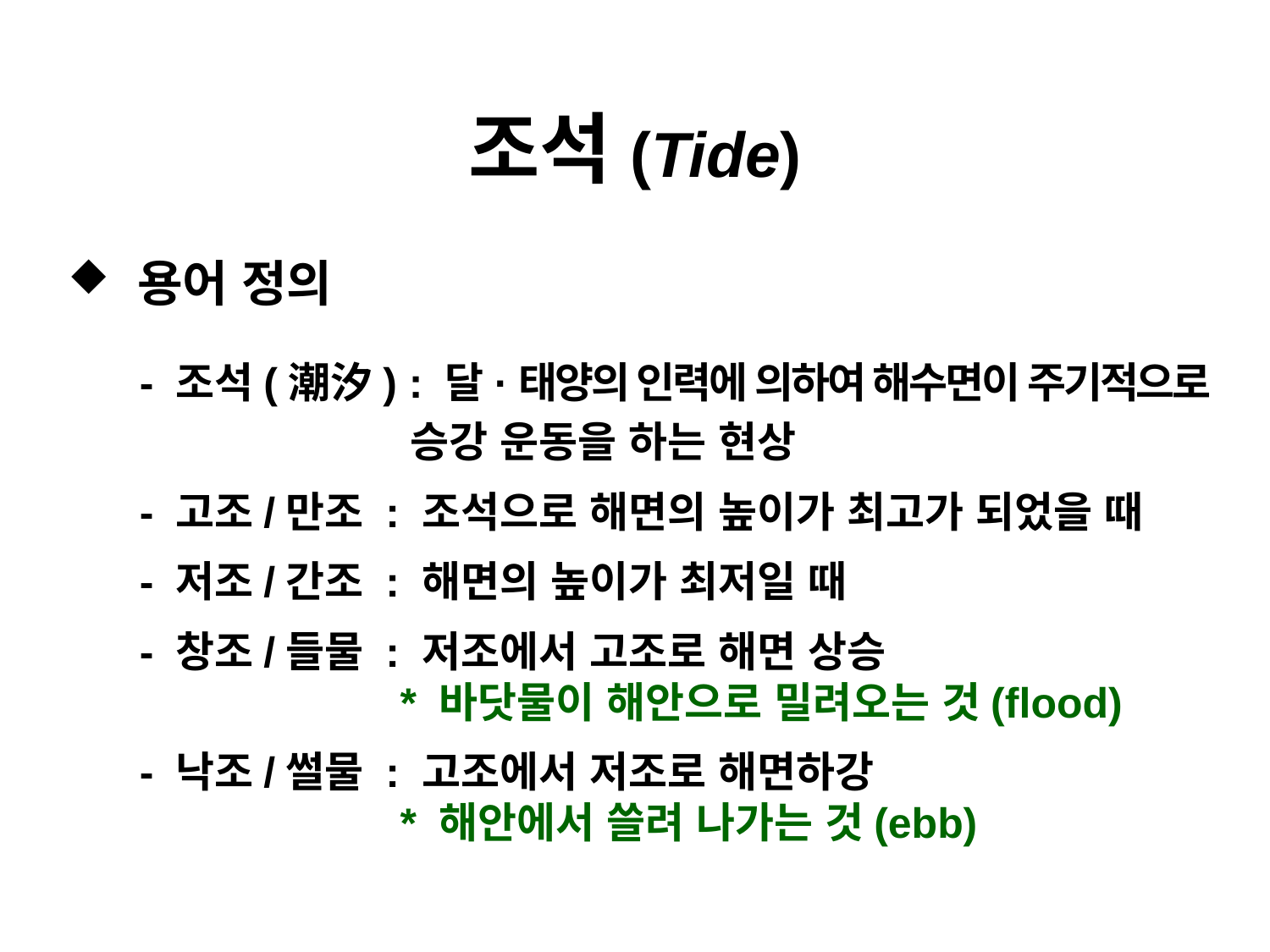

# 조석(Tide)
 용어 정의
    - 조석(潮汐) : 달·태양의 인력에 의하여 해수면이 주기적으로
                          승강 운동을 하는 현상
    - 고조/만조 : 조석으로 해면의 높이가 최고가 되었을 때
    - 저조/간조 : 해면의 높이가 최저일 때
    - 창조/들물 : 저조에서 고조로 해면 상승
                          * 바닷물이 해안으로 밀려오는 것(flood)
    - 낙조/썰물 : 고조에서 저조로 해면하강
                          * 해안에서 쓸려 나가는 것(ebb)